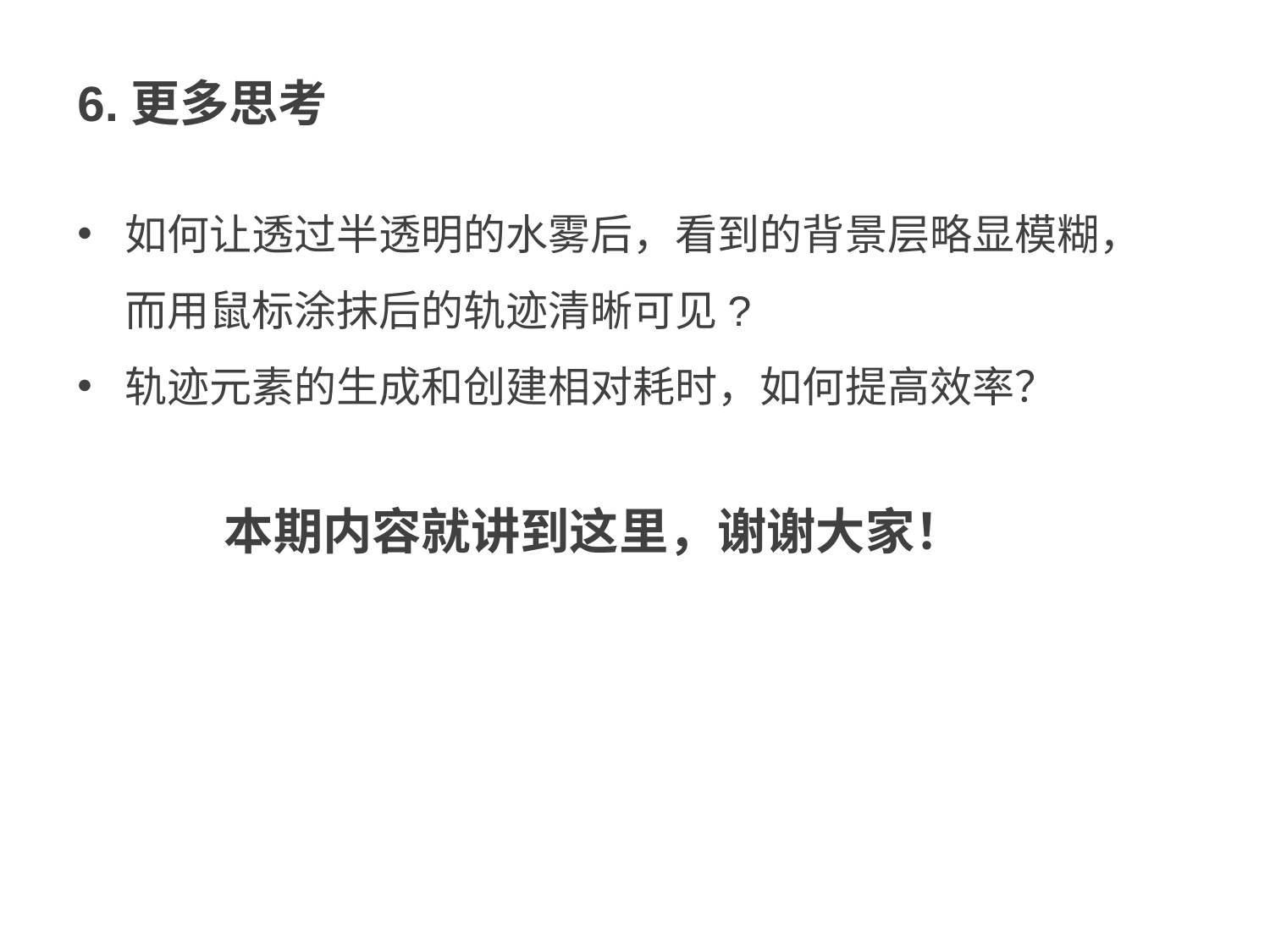

6.更多思考
如何让透过半透明的水雾后，看到的背景层略显模糊，而用鼠标涂抹后的轨迹清晰可见?
轨迹元素的生成和创建相对耗时，如何提高效率？
	本期内容就讲到这里，谢谢大家！